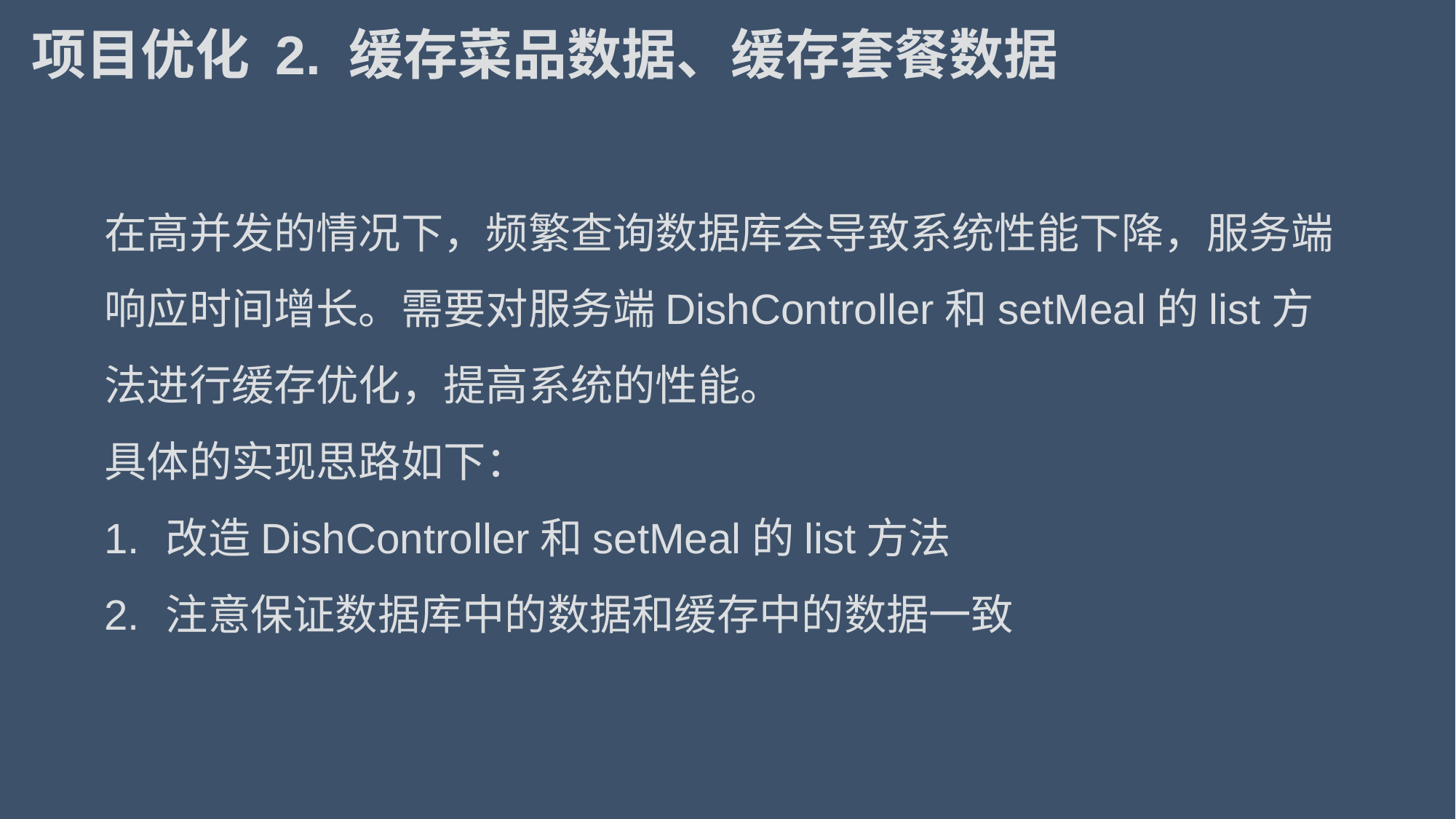

项目优化 2. 缓存菜品数据、缓存套餐数据
在高并发的情况下，频繁查询数据库会导致系统性能下降，服务端响应时间增长。需要对服务端DishController和setMeal的list方法进行缓存优化，提高系统的性能。
具体的实现思路如下：
改造DishController和setMeal的list方法
注意保证数据库中的数据和缓存中的数据一致